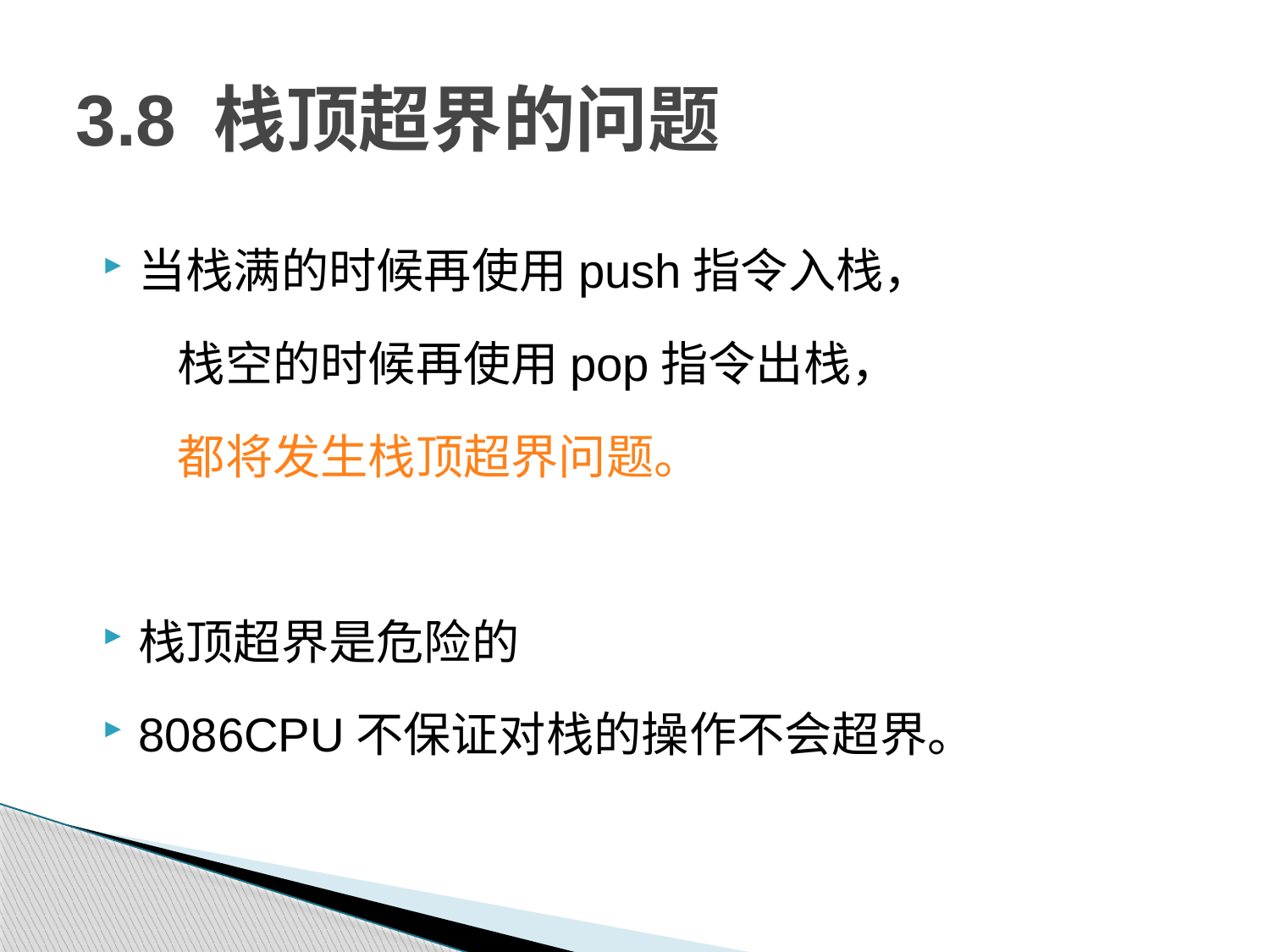

# 3.8 栈顶超界的问题
当栈满的时候再使用push指令入栈，
      栈空的时候再使用pop指令出栈，
      都将发生栈顶超界问题。

栈顶超界是危险的
8086CPU不保证对栈的操作不会超界。